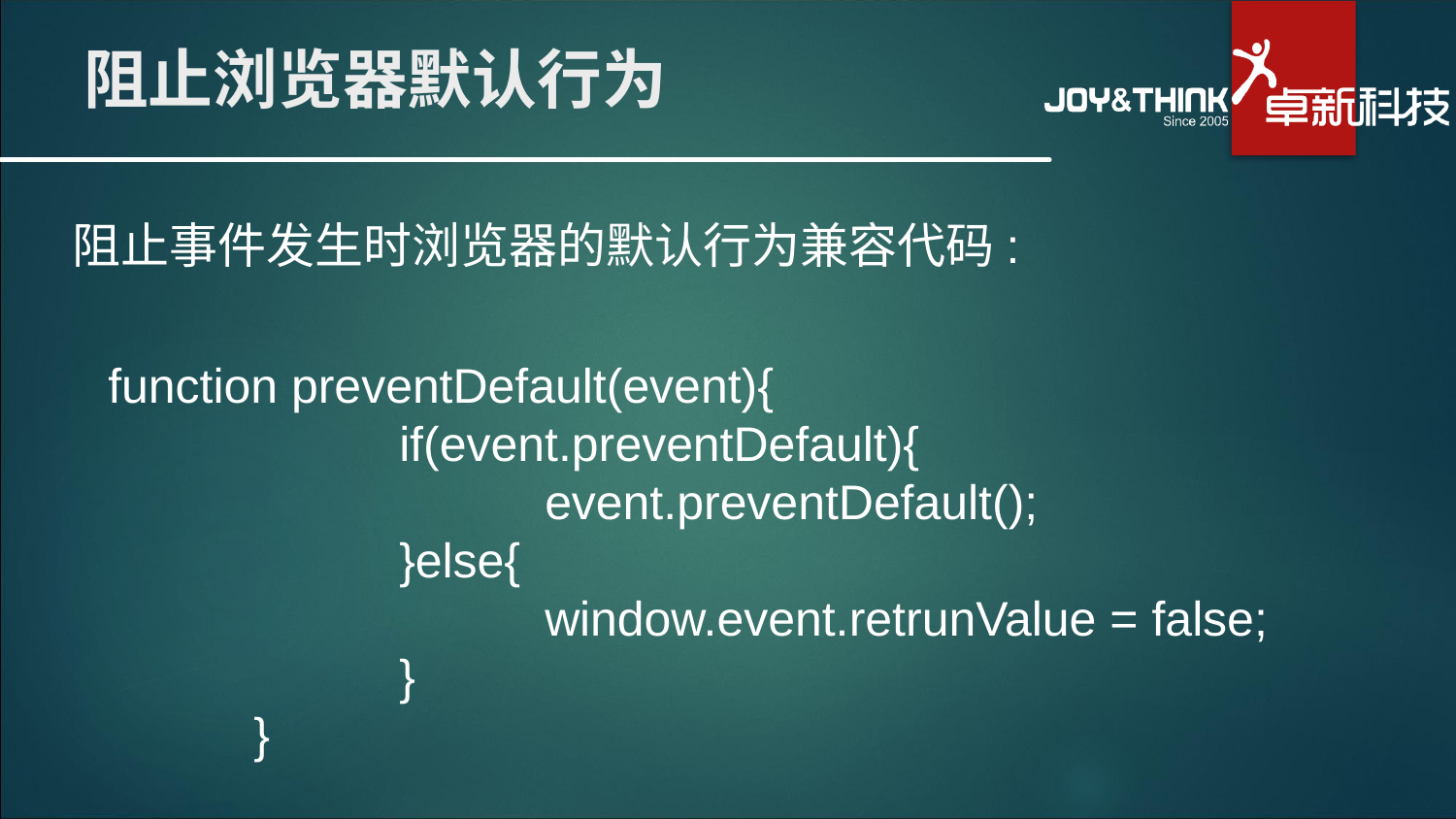

# 阻止浏览器默认行为
阻止事件发生时浏览器的默认行为兼容代码:
function preventDefault(event){
		if(event.preventDefault){
			event.preventDefault();
		}else{
			window.event.retrunValue = false;
		}
	}